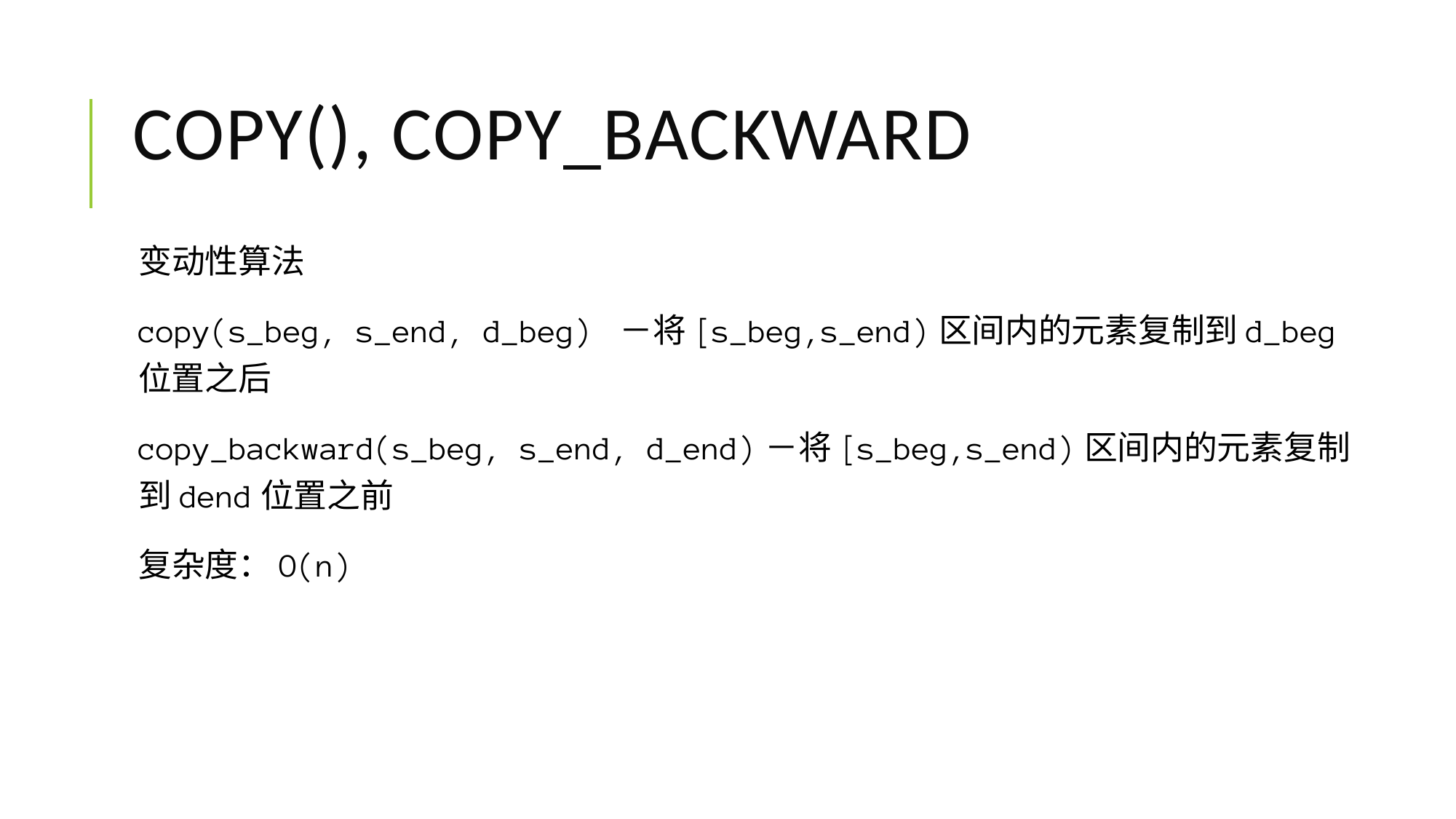

# COPY(), COPY_BACKWARD
变动性算法
copy(s_beg, s_end, d_beg) －将[s_beg,s_end)区间内的元素复制到d_beg位置之后
copy_backward(s_beg, s_end, d_end)－将[s_beg,s_end)区间内的元素复制到dend位置之前
复杂度：O(n)